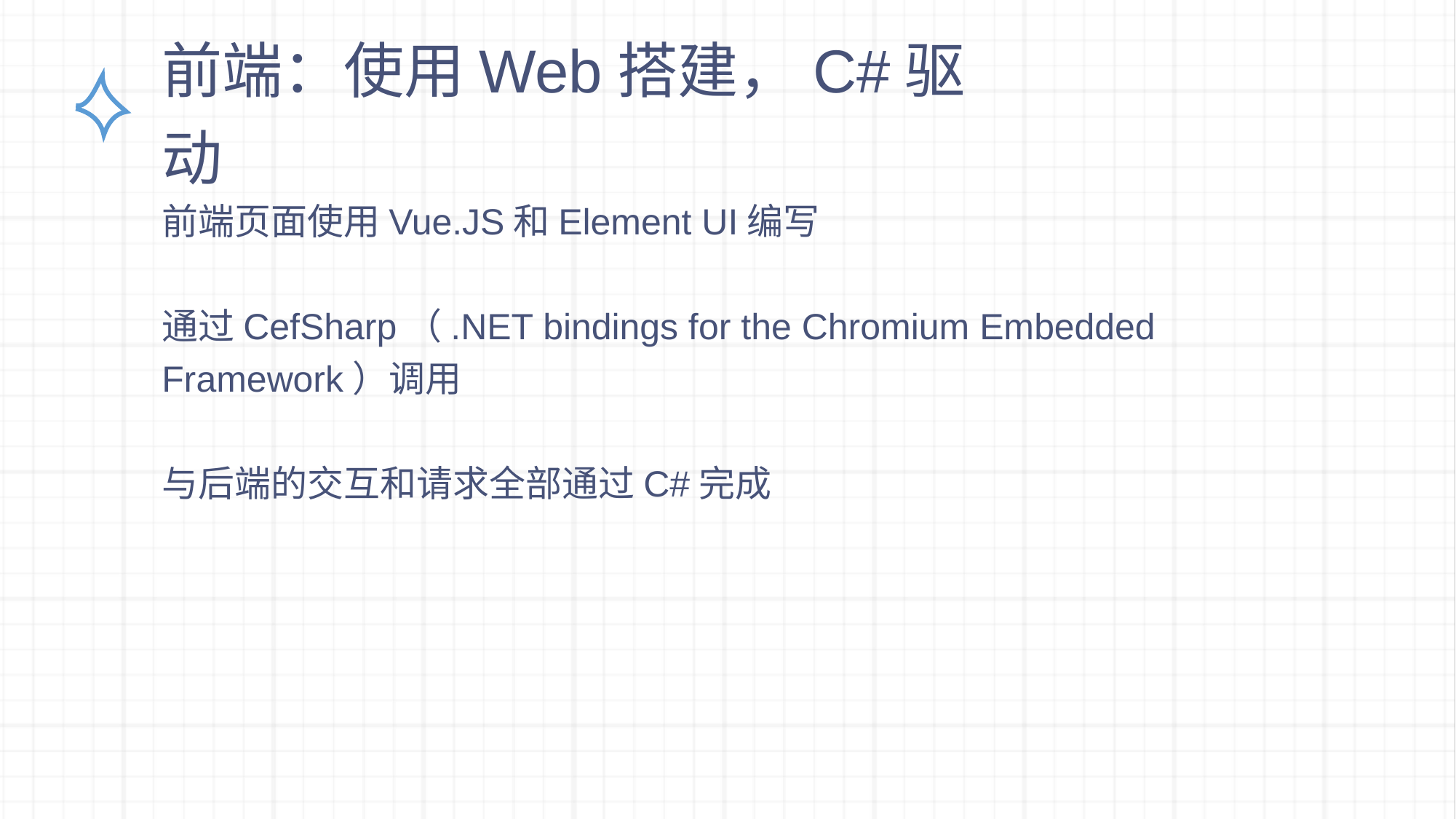

前端：使用Web搭建，C#驱动

前端页面使用Vue.JS和Element UI编写

通过CefSharp（.NET bindings for the Chromium Embedded Framework）调用

与后端的交互和请求全部通过C#完成